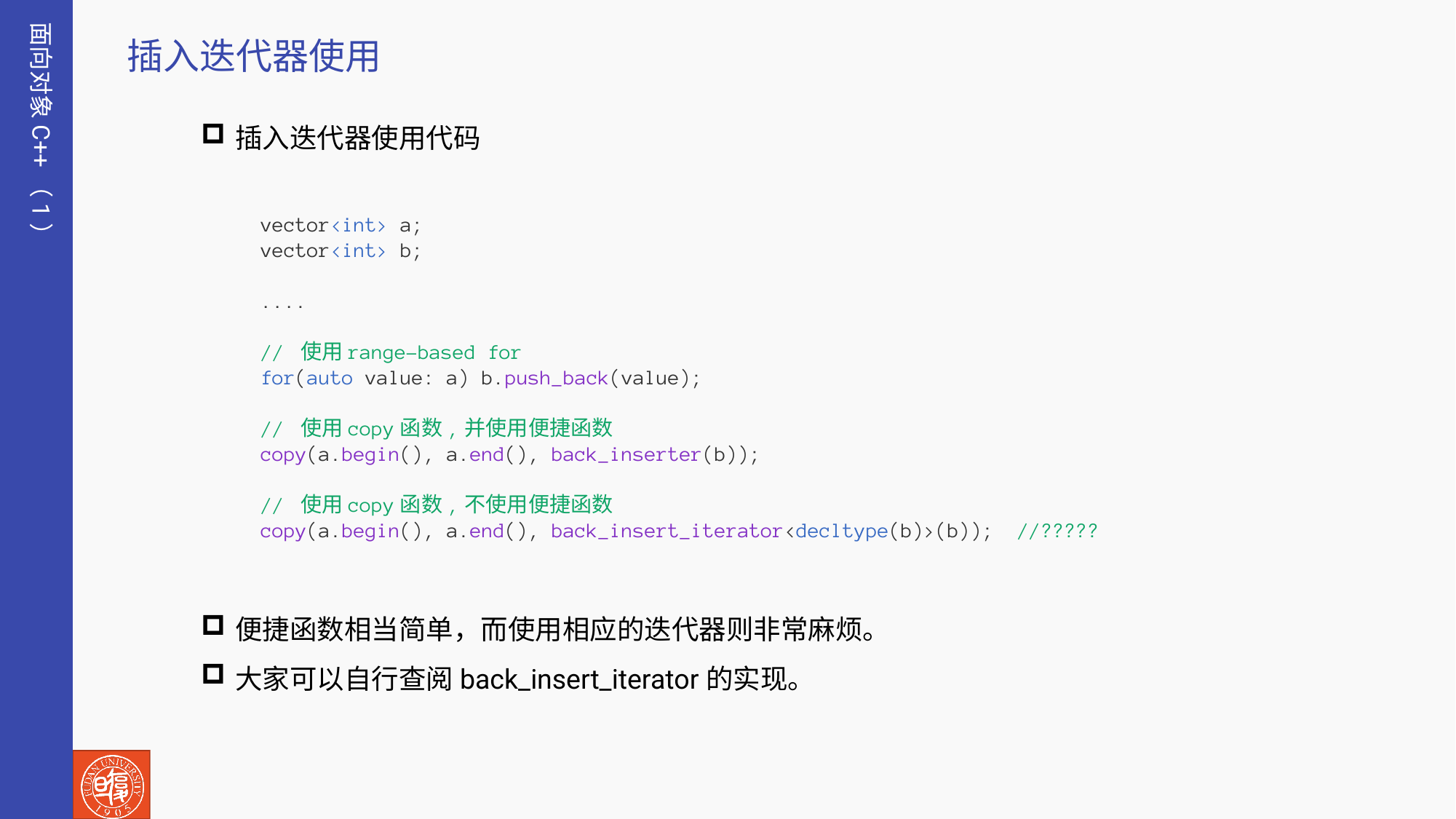

面向对象C++（1）
插入迭代器使用
插入迭代器使用代码

便捷函数相当简单，而使用相应的迭代器则非常麻烦。
大家可以自行查阅back_insert_iterator的实现。
vector<int> a;
vector<int> b;
....
// 使用range-based for
for(auto value: a) b.push_back(value);

// 使用copy函数,并使用便捷函数
copy(a.begin(), a.end(), back_inserter(b));

// 使用copy函数,不使用便捷函数
copy(a.begin(), a.end(), back_insert_iterator<decltype(b)>(b));  //?????